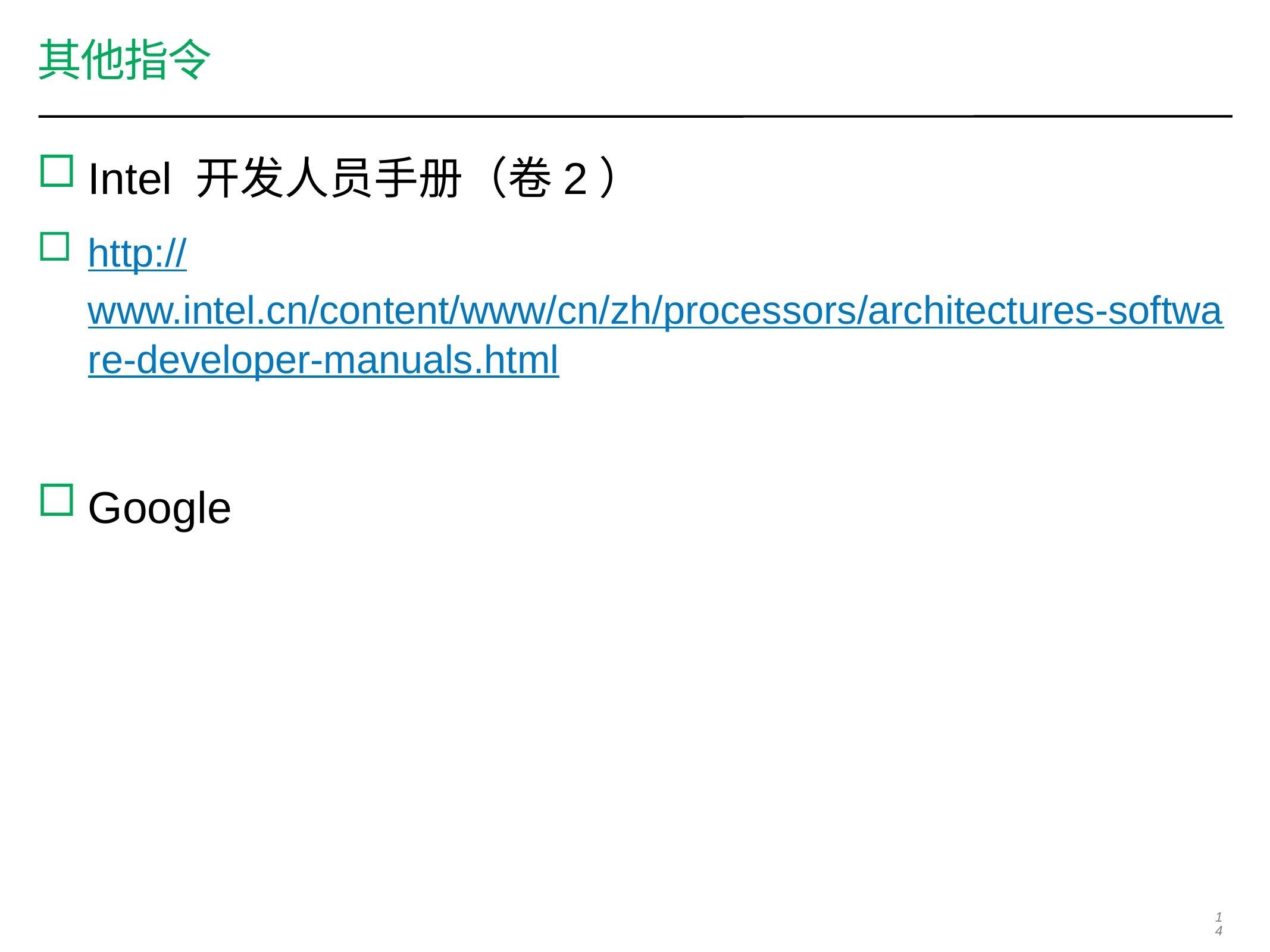

# 其他指令
Intel 开发人员手册（卷2）
http://www.intel.cn/content/www/cn/zh/processors/architectures-software-developer-manuals.html

Google
14